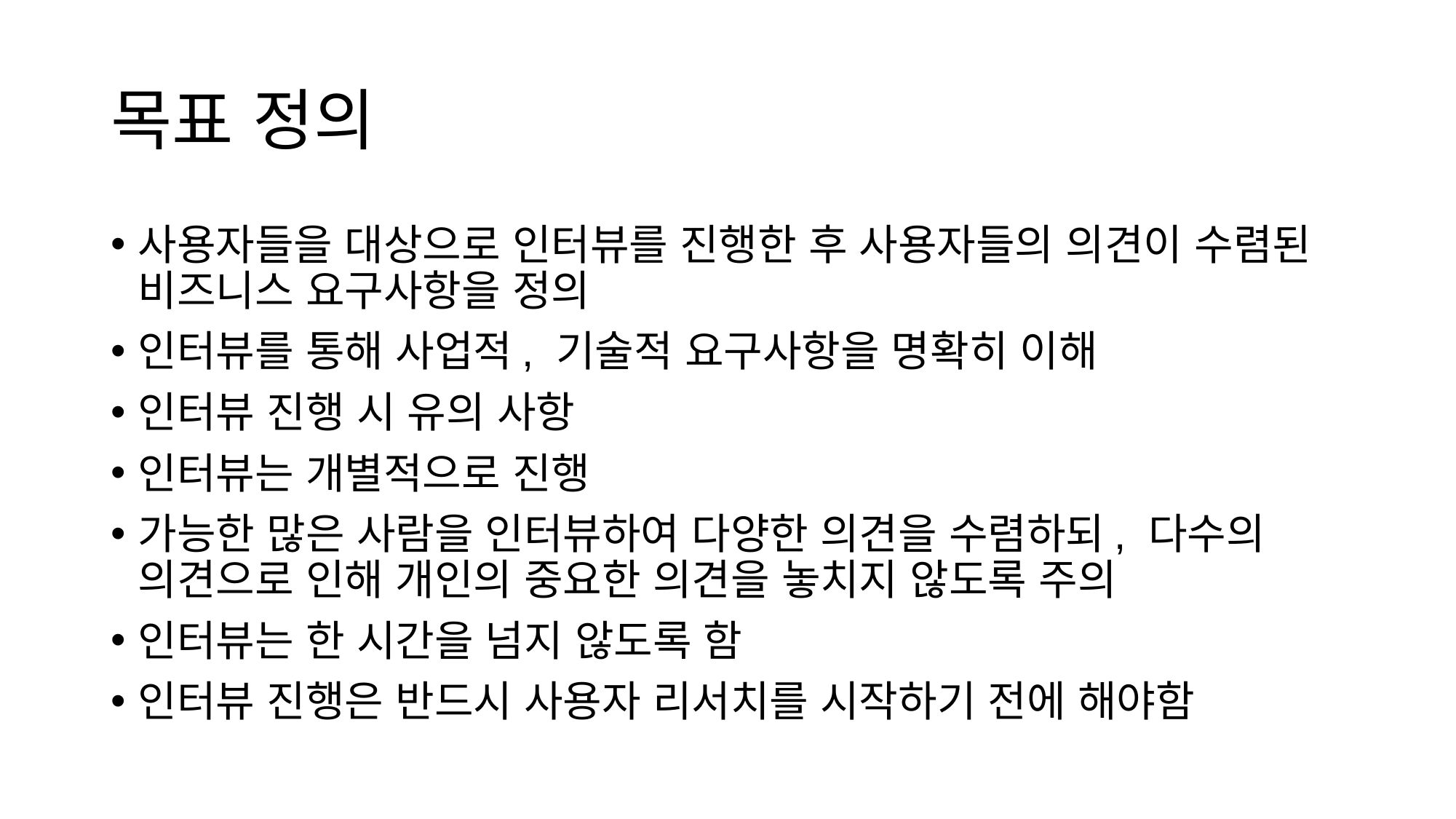

# 목표 정의
사용자들을 대상으로 인터뷰를 진행한 후 사용자들의 의견이 수렴된 비즈니스 요구사항을 정의
인터뷰를 통해 사업적, 기술적 요구사항을 명확히 이해
인터뷰 진행 시 유의 사항
인터뷰는 개별적으로 진행
가능한 많은 사람을 인터뷰하여 다양한 의견을 수렴하되, 다수의 의견으로 인해 개인의 중요한 의견을 놓치지 않도록 주의
인터뷰는 한 시간을 넘지 않도록 함
인터뷰 진행은 반드시 사용자 리서치를 시작하기 전에 해야함